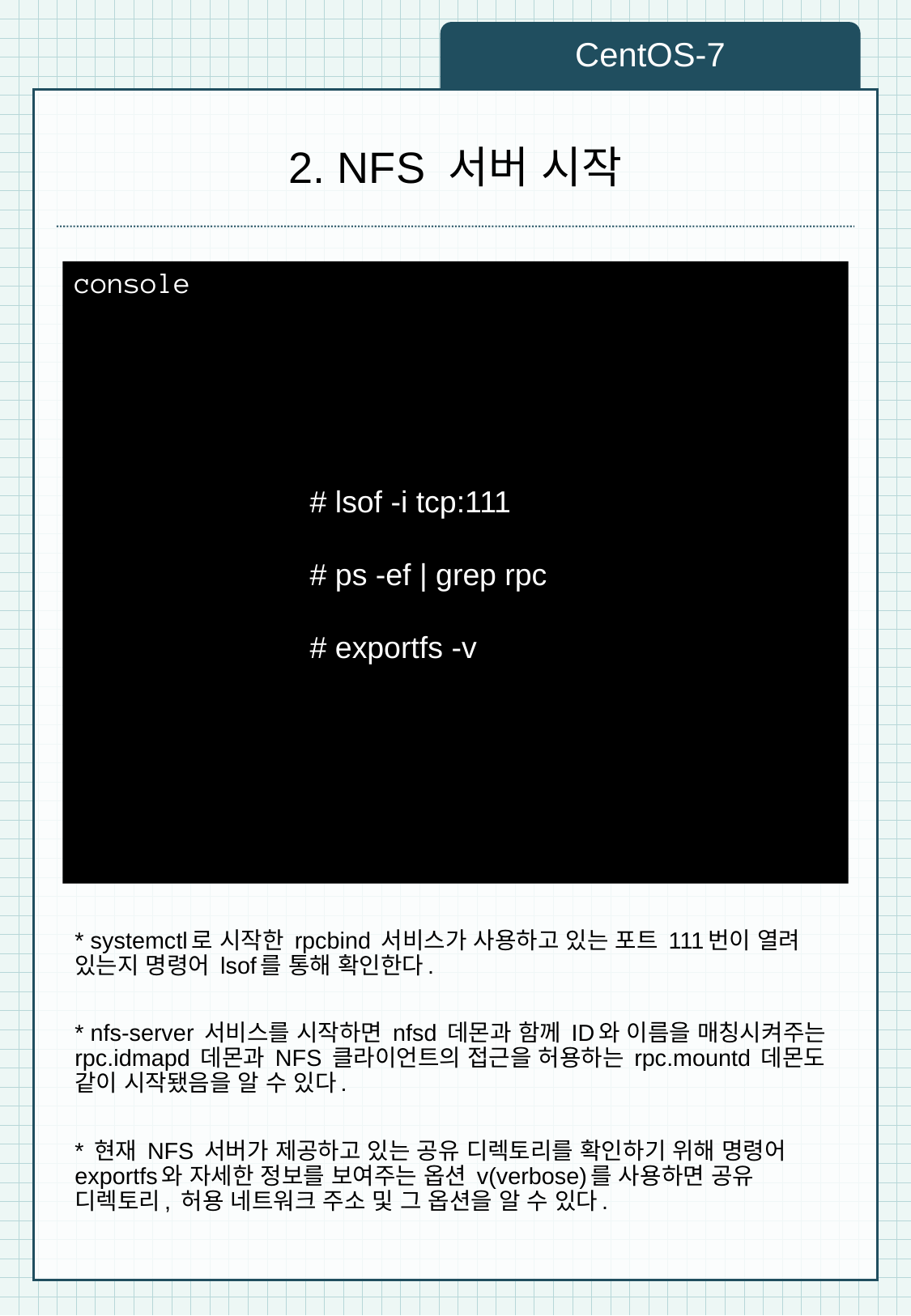

CentOS-7

# 2. NFS 서버 시작
console

# lsof -i tcp:111

# ps -ef | grep rpc

# exportfs -v
* systemctl로 시작한 rpcbind 서비스가 사용하고 있는 포트 111번이 열려 있는지 명령어 lsof를 통해 확인한다.

* nfs-server 서비스를 시작하면 nfsd 데몬과 함께 ID와 이름을 매칭시켜주는 rpc.idmapd 데몬과 NFS 클라이언트의 접근을 허용하는 rpc.mountd 데몬도 같이 시작됐음을 알 수 있다.

* 현재 NFS 서버가 제공하고 있는 공유 디렉토리를 확인하기 위해 명령어 exportfs와 자세한 정보를 보여주는 옵션 v(verbose)를 사용하면 공유 디렉토리, 허용 네트워크 주소 및 그 옵션을 알 수 있다.